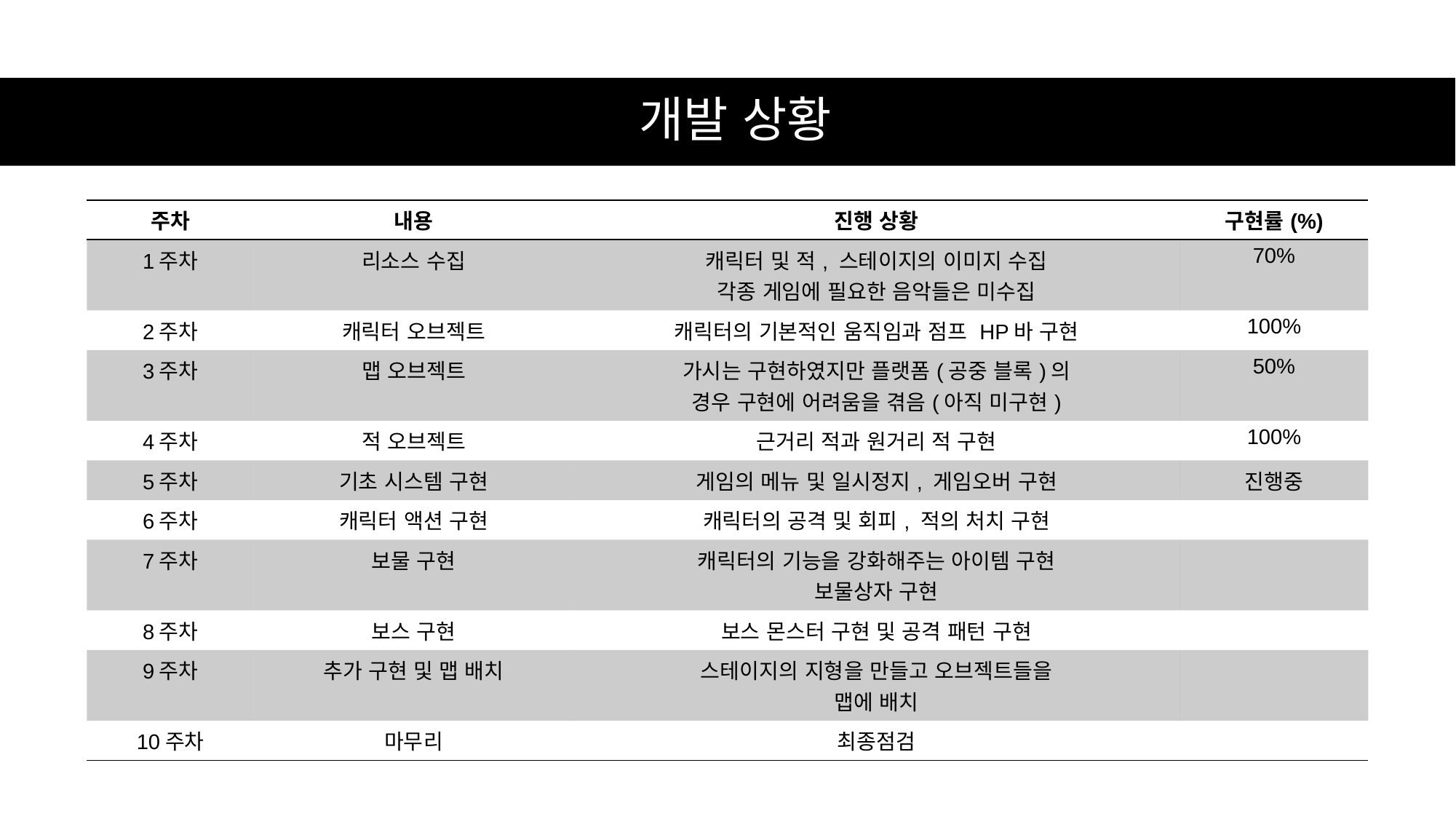

# 개발 상황

| 주차 | 내용 | 진행 상황 | 구현률(%) |
| --- | --- | --- | --- |
| 1주차 | 리소스 수집 | 캐릭터 및 적, 스테이지의 이미지 수집 각종 게임에 필요한 음악들은 미수집 | 70% |
| 2주차 | 캐릭터 오브젝트 | 캐릭터의 기본적인 움직임과 점프 HP바 구현 | 100% |
| 3주차 | 맵 오브젝트 | 가시는 구현하였지만 플랫폼(공중 블록)의 경우 구현에 어려움을 겪음(아직 미구현) | 50% |
| 4주차 | 적 오브젝트 | 근거리 적과 원거리 적 구현 | 100% |
| 5주차 | 기초 시스템 구현 | 게임의 메뉴 및 일시정지, 게임오버 구현 | 진행중 |
| 6주차 | 캐릭터 액션 구현 | 캐릭터의 공격 및 회피, 적의 처치 구현 |  |
| 7주차 | 보물 구현 | 캐릭터의 기능을 강화해주는 아이템 구현 보물상자 구현 |  |
| 8주차 | 보스 구현 | 보스 몬스터 구현 및 공격 패턴 구현 |  |
| 9주차 | 추가 구현 및 맵 배치 | 스테이지의 지형을 만들고 오브젝트들을 맵에 배치 |  |
| 10주차 | 마무리 | 최종점검 |  |